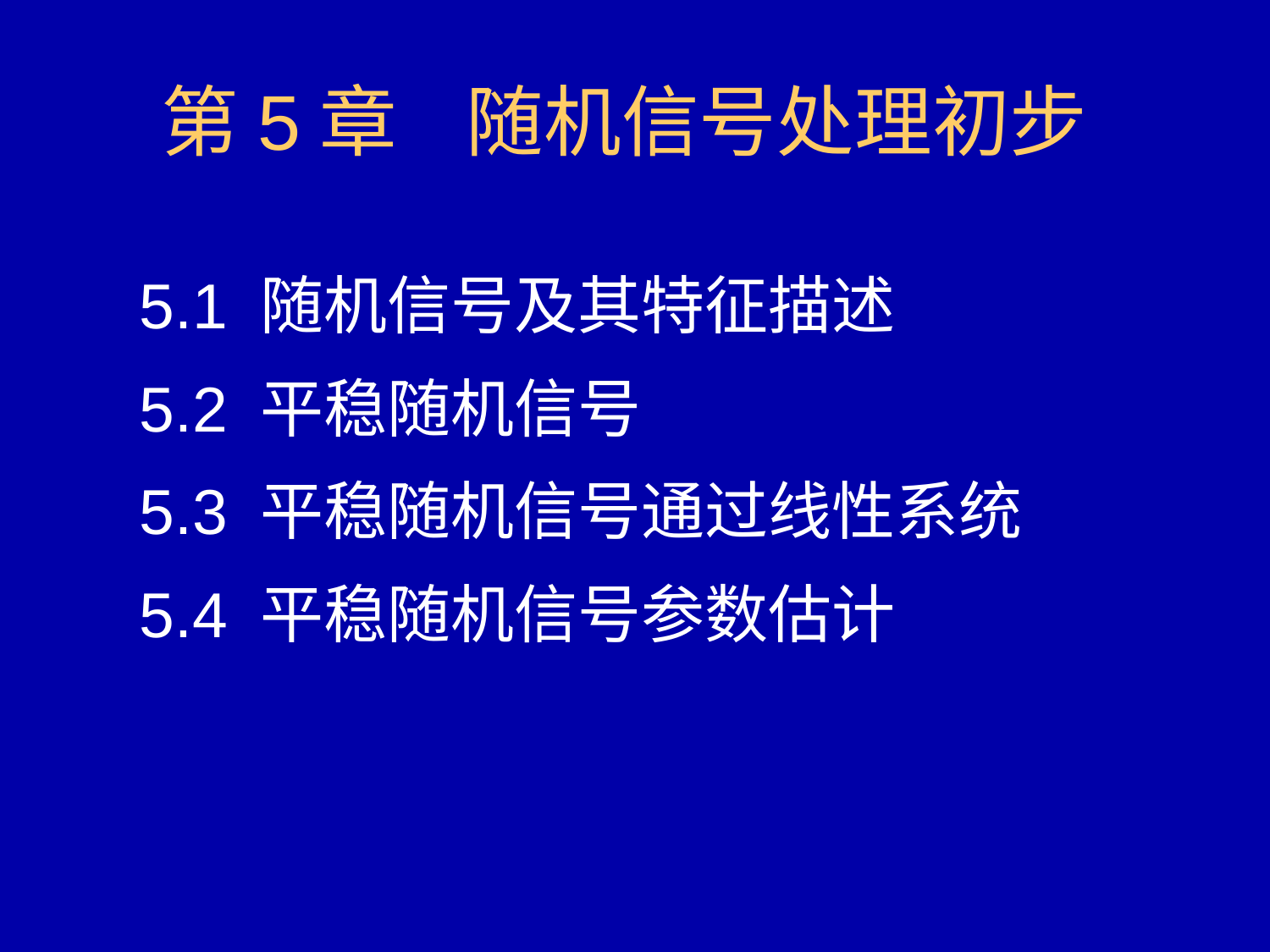

第5章    随机信号处理初步
5.1 随机信号及其特征描述
5.2 平稳随机信号
5.3 平稳随机信号通过线性系统
5.4 平稳随机信号参数估计